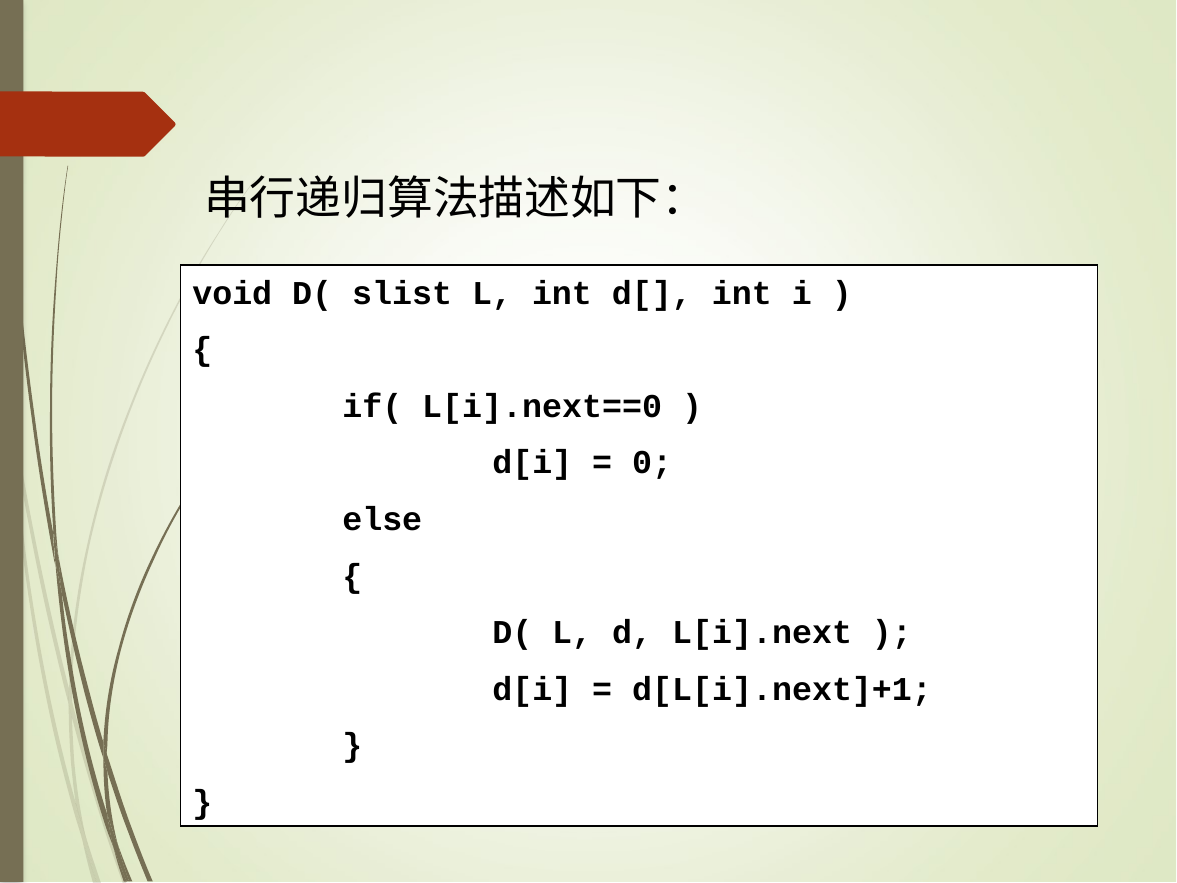

串行递归算法描述如下：
void D( slist L, int d[], int i )
{
	if( L[i].next==0 )
		d[i] = 0;
	else
	{
		D( L, d, L[i].next );
		d[i] = d[L[i].next]+1;
	}
}